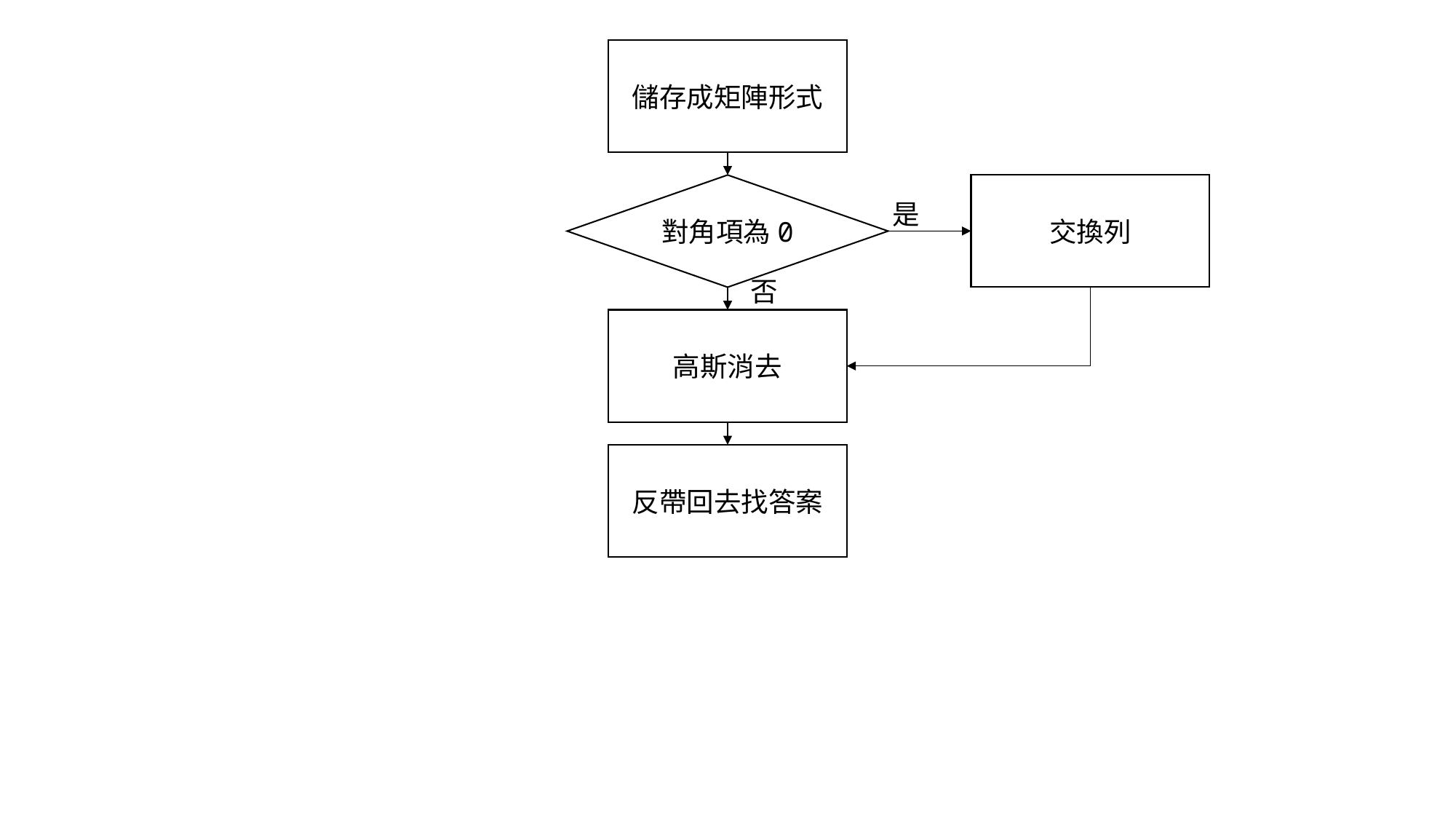

儲存成矩陣形式
交換列
對角項為0
是
否
高斯消去
反帶回去找答案